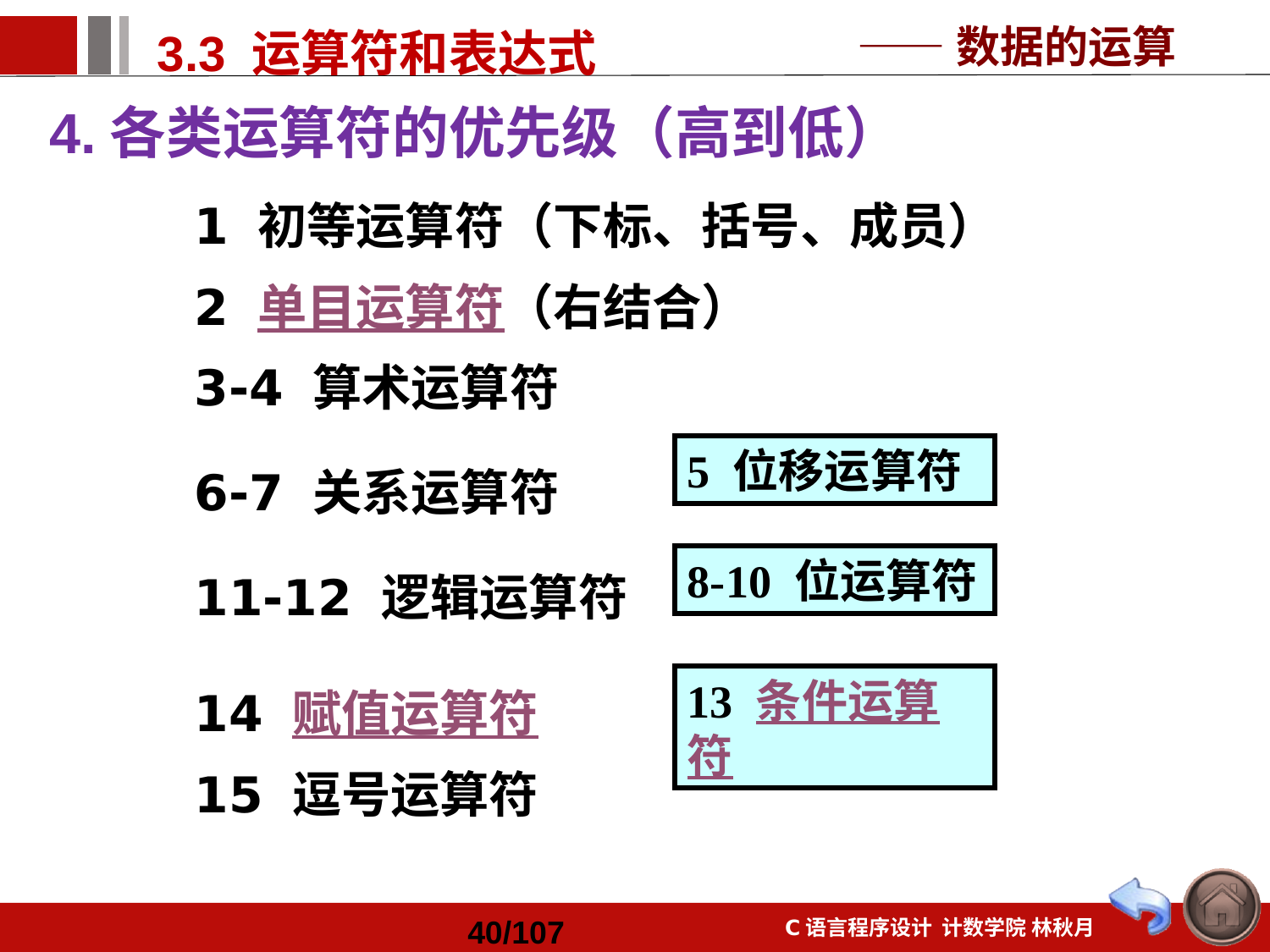

——数据的运算
4.各类运算符的优先级（高到低）
1 初等运算符（下标、括号、成员）
2 单目运算符（右结合）
3-4 算术运算符
6-7 关系运算符
11-12 逻辑运算符
14 赋值运算符
15 逗号运算符
5 位移运算符
8-10 位运算符
13 条件运算符